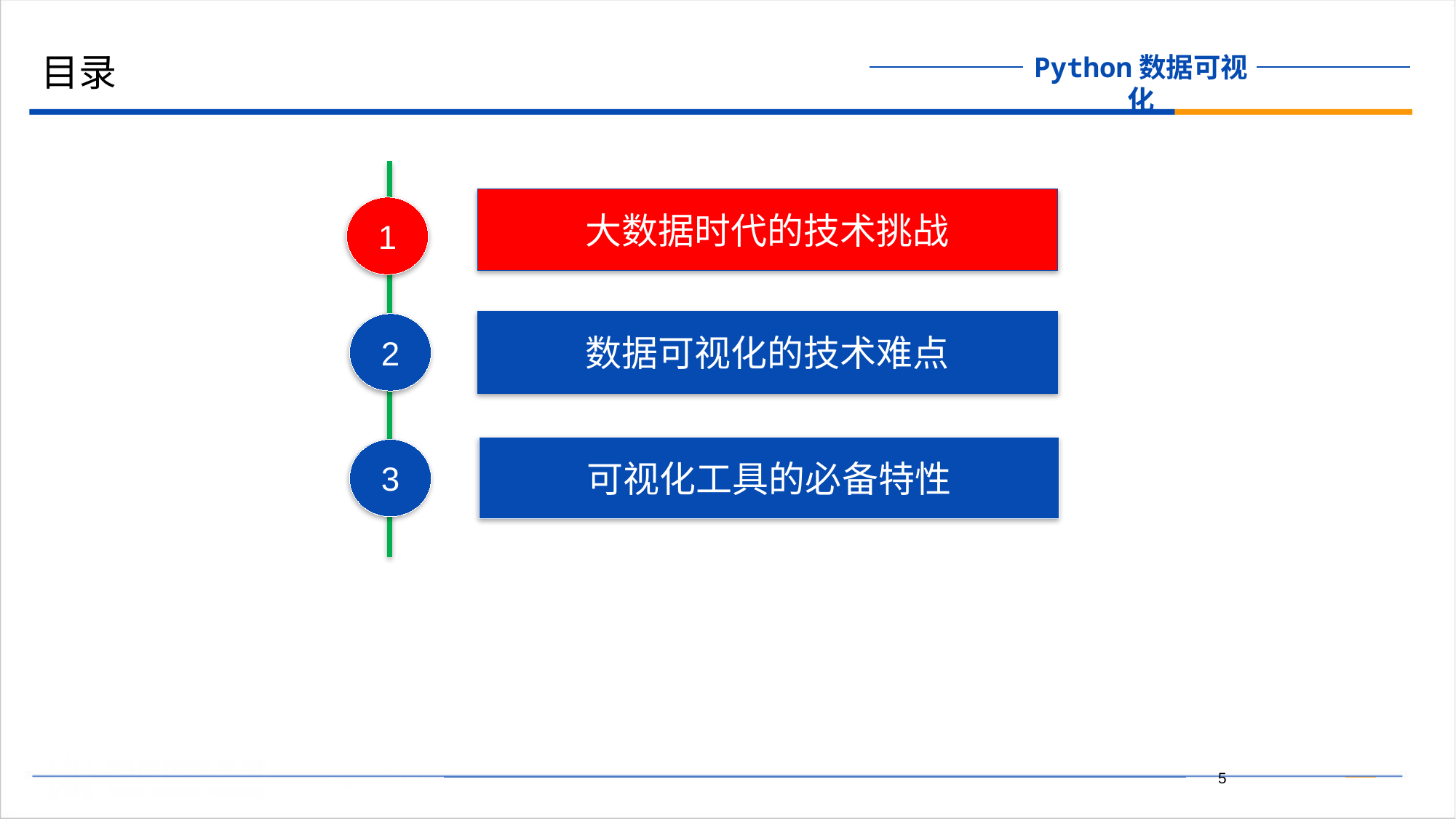

目录
大数据时代的技术挑战
1
数据可视化的技术难点
2
可视化工具的必备特性
3